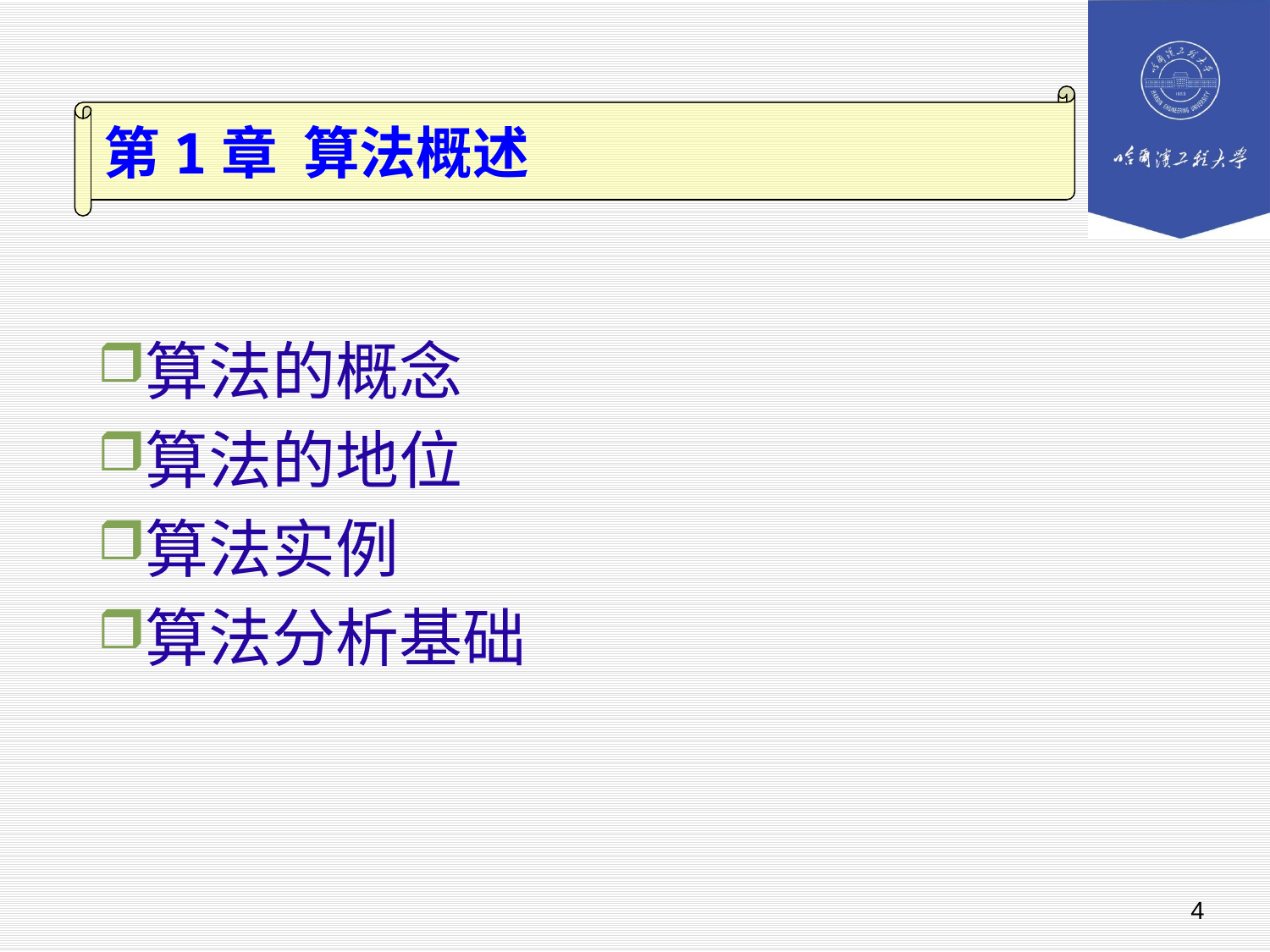

第1章  算法概述

算法的概念
算法的地位
算法实例
算法分析基础
4